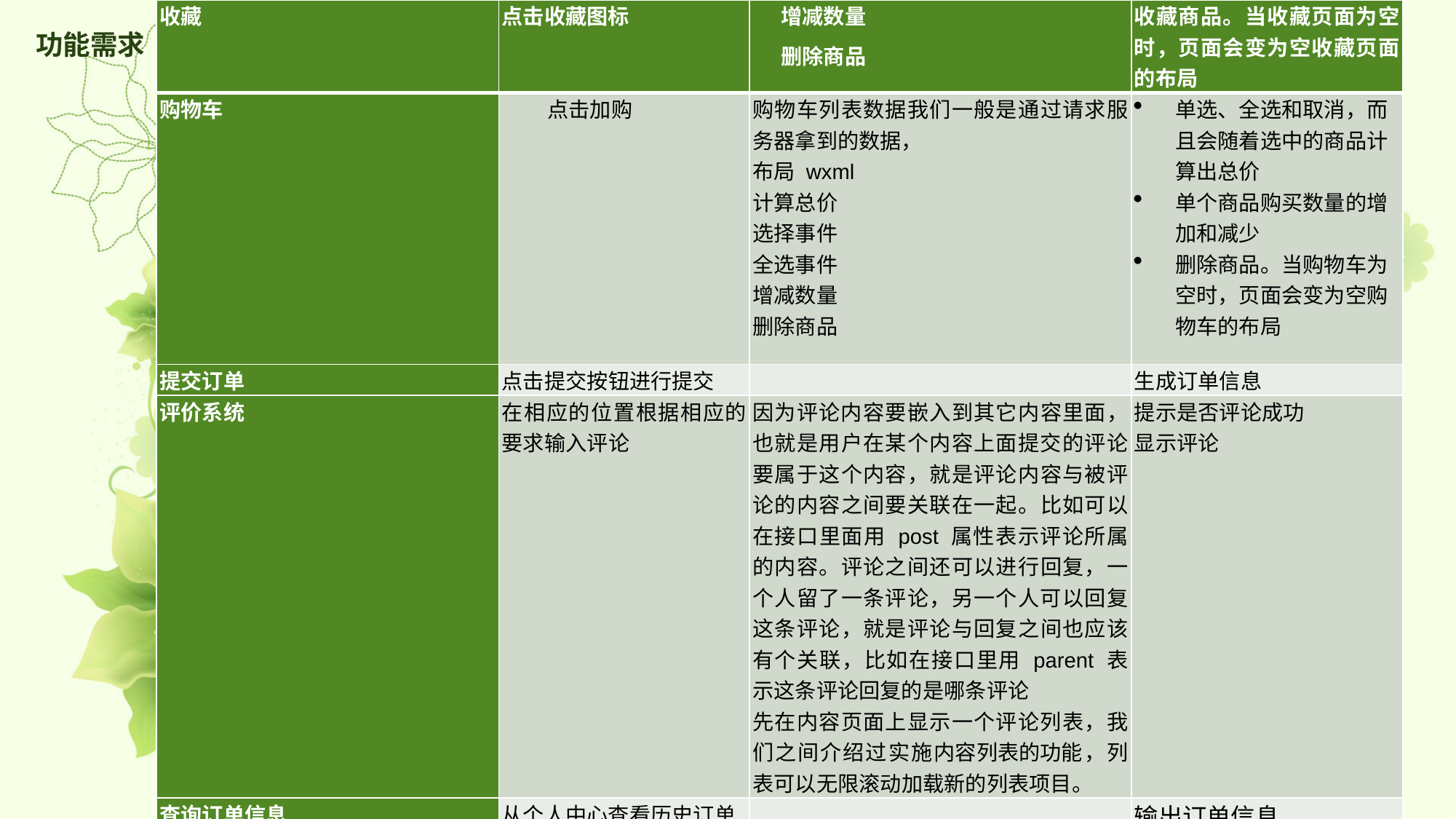

| 收藏 | 点击收藏图标 | 增减数量 删除商品 | 收藏商品。当收藏页面为空时，页面会变为空收藏页面的布局 |
| --- | --- | --- | --- |
| 购物车 | 点击加购 | 购物车列表数据我们一般是通过请求服务器拿到的数据， 布局 wxml 计算总价 选择事件 全选事件 增减数量 删除商品 | 单选、全选和取消，而且会随着选中的商品计算出总价 单个商品购买数量的增加和减少 删除商品。当购物车为空时，页面会变为空购物车的布局 |
| 提交订单 | 点击提交按钮进行提交 |  | 生成订单信息 |
| 评价系统 | 在相应的位置根据相应的要求输入评论 | 因为评论内容要嵌入到其它内容里面，也就是用户在某个内容上面提交的评论要属于这个内容，就是评论内容与被评论的内容之间要关联在一起。比如可以在接口里面用 post 属性表示评论所属的内容。评论之间还可以进行回复，一个人留了一条评论，另一个人可以回复这条评论，就是评论与回复之间也应该有个关联，比如在接口里用 parent 表示这条评论回复的是哪条评论 先在内容页面上显示一个评论列表，我们之间介绍过实施内容列表的功能，列表可以无限滚动加载新的列表项目。 | 提示是否评论成功 显示评论 |
| 查询订单信息 | 从个人中心查看历史订单 |  | 输出订单信息 |
| 上传商品 | 输入商品信息 | 上传要出售的商品信息 | 输出商品信息 |
| 修改商品信息 | 输入修改后的商品信息 |  | 输出商品信息 |
| 下架商品 | 删除商品 |  |  |
功能需求